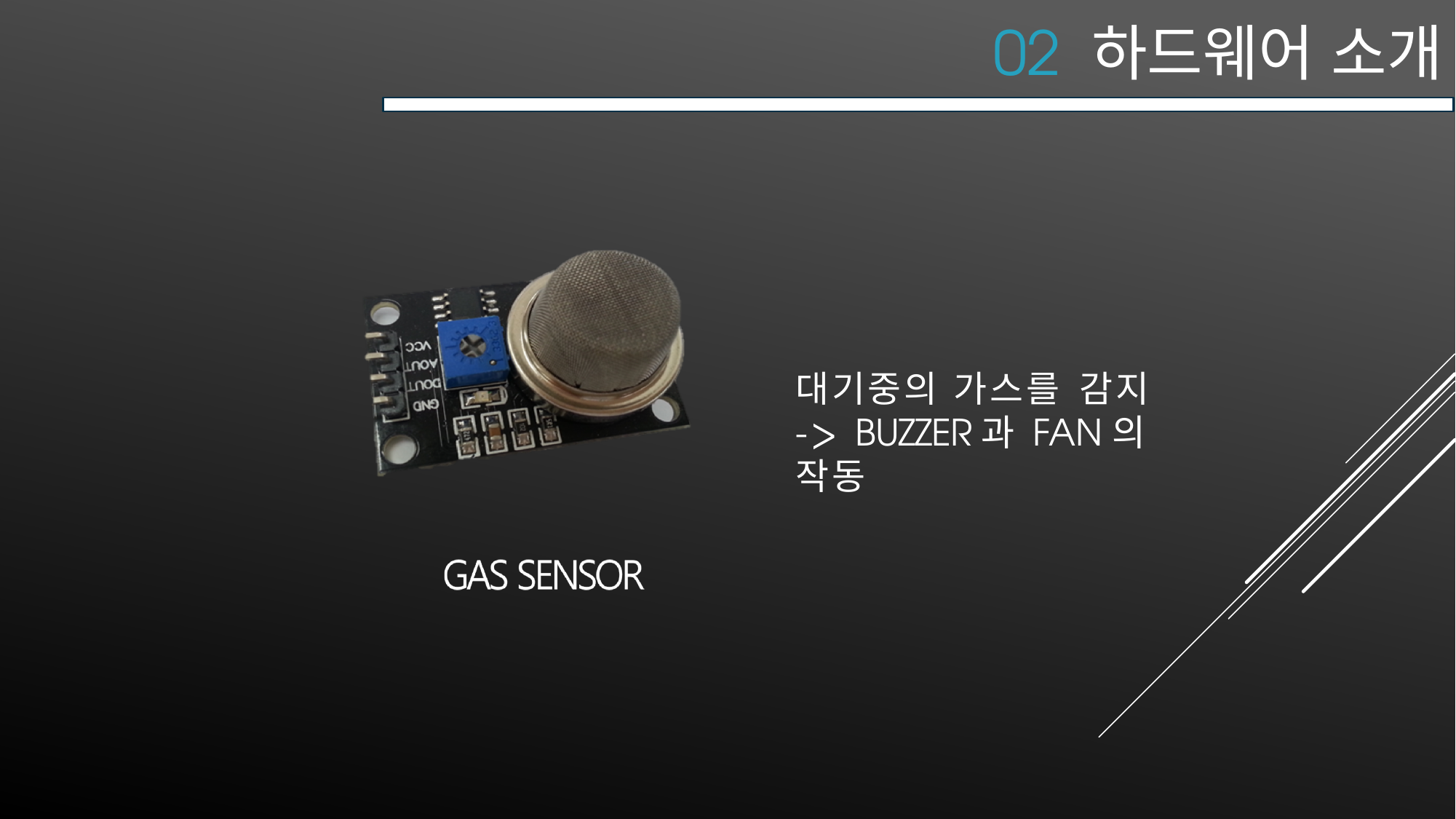

02 하드웨어 소개

대기중의 가스를 감지
-> BUZZER과 FAN의 작동